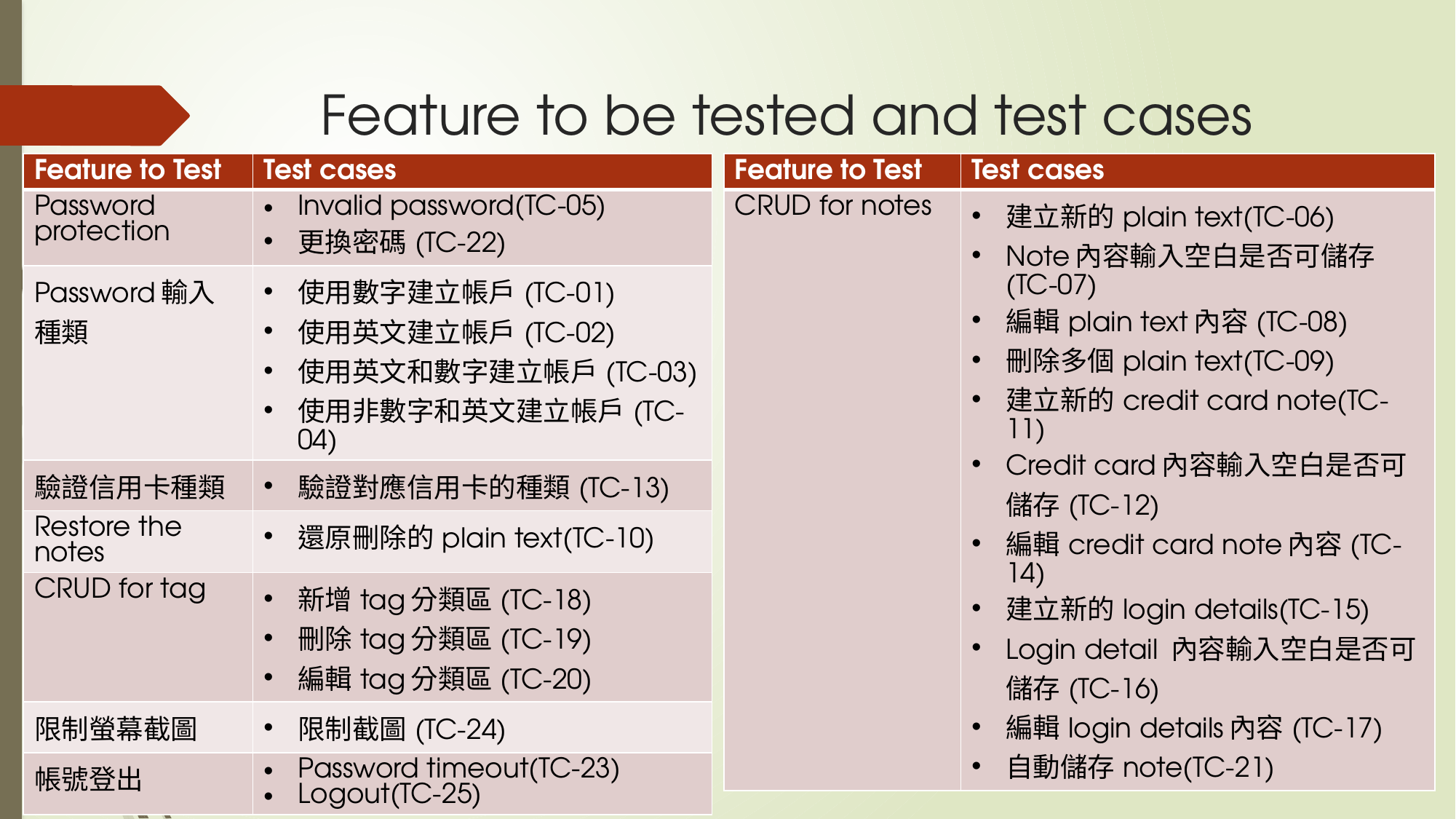

# Feature to be tested and test cases
| Feature to Test | Test cases |
| --- | --- |
| Password protection | Invalid password(TC-05) 更換密碼(TC-22) |
| Password輸入種類 | 使用數字建立帳戶(TC-01) 使用英文建立帳戶(TC-02) 使用英文和數字建立帳戶(TC-03) 使用非數字和英文建立帳戶(TC-04) |
| 驗證信用卡種類 | 驗證對應信用卡的種類(TC-13) |
| Restore the notes | 還原刪除的plain text(TC-10) |
| CRUD for tag | 新增tag分類區(TC-18) 刪除tag分類區(TC-19) 編輯tag分類區(TC-20) |
| 限制螢幕截圖 | 限制截圖(TC-24) |
| 帳號登出 | Password timeout(TC-23) Logout(TC-25) |
| Feature to Test | Test cases |
| --- | --- |
| CRUD for notes | 建立新的plain text(TC-06) Note內容輸入空白是否可儲存(TC-07) 編輯plain text內容(TC-08) 刪除多個plain text(TC-09) 建立新的credit card note(TC-11) Credit card內容輸入空白是否可儲存(TC-12) 編輯credit card note內容(TC-14) 建立新的login details(TC-15) Login detail 內容輸入空白是否可儲存(TC-16) 編輯login details內容(TC-17) 自動儲存note(TC-21) |